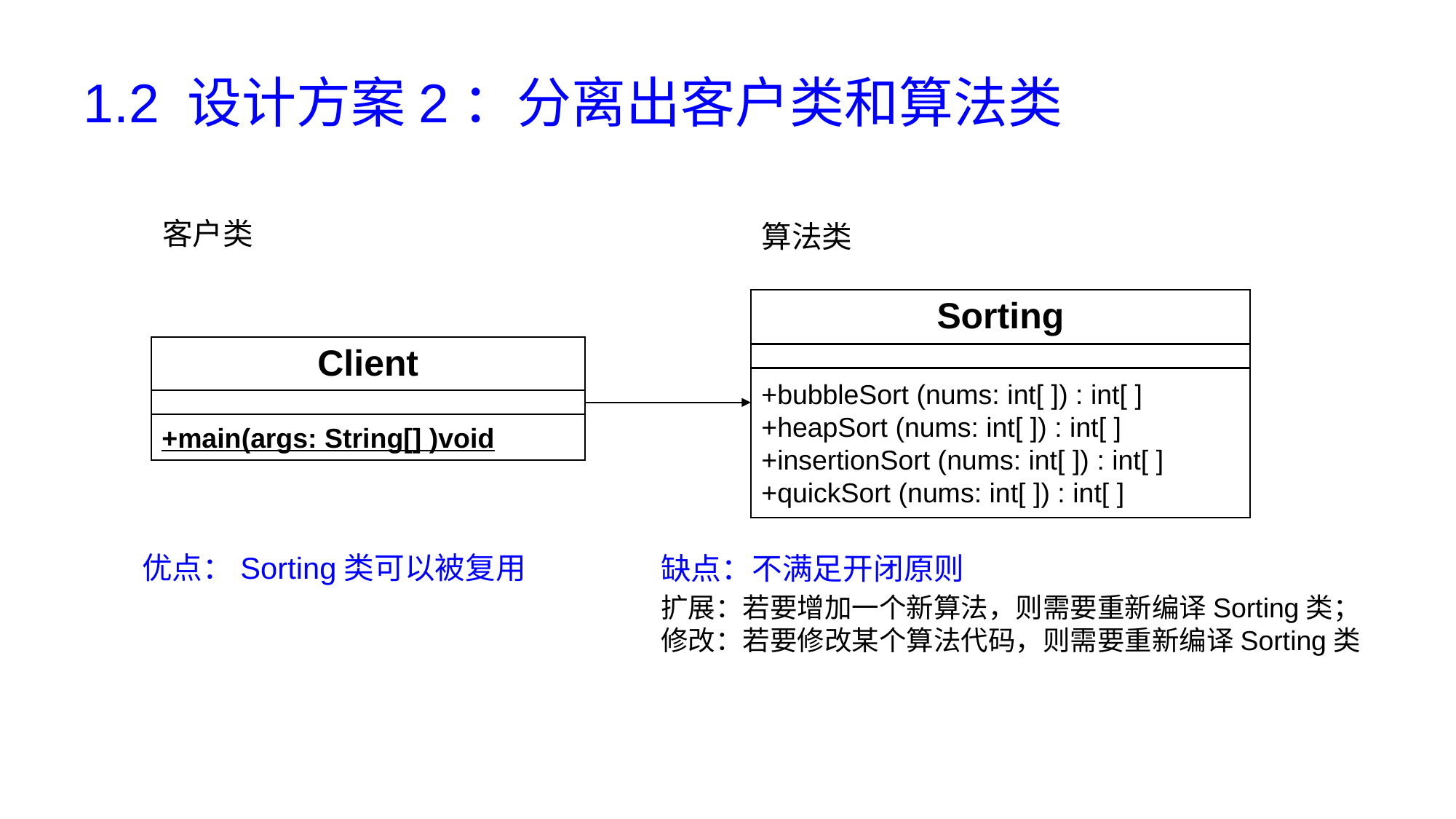

# 1.2 设计方案2：分离出客户类和算法类
客户类
算法类
Sorting

+bubbleSort (nums: int[ ]) : int[ ]
+heapSort (nums: int[ ]) : int[ ]
+insertionSort (nums: int[ ]) : int[ ]
+quickSort (nums: int[ ]) : int[ ]
Client

+main(args: String[] )void
优点：Sorting类可以被复用
缺点：不满足开闭原则
扩展：若要增加一个新算法，则需要重新编译Sorting类；修改：若要修改某个算法代码，则需要重新编译Sorting类
9